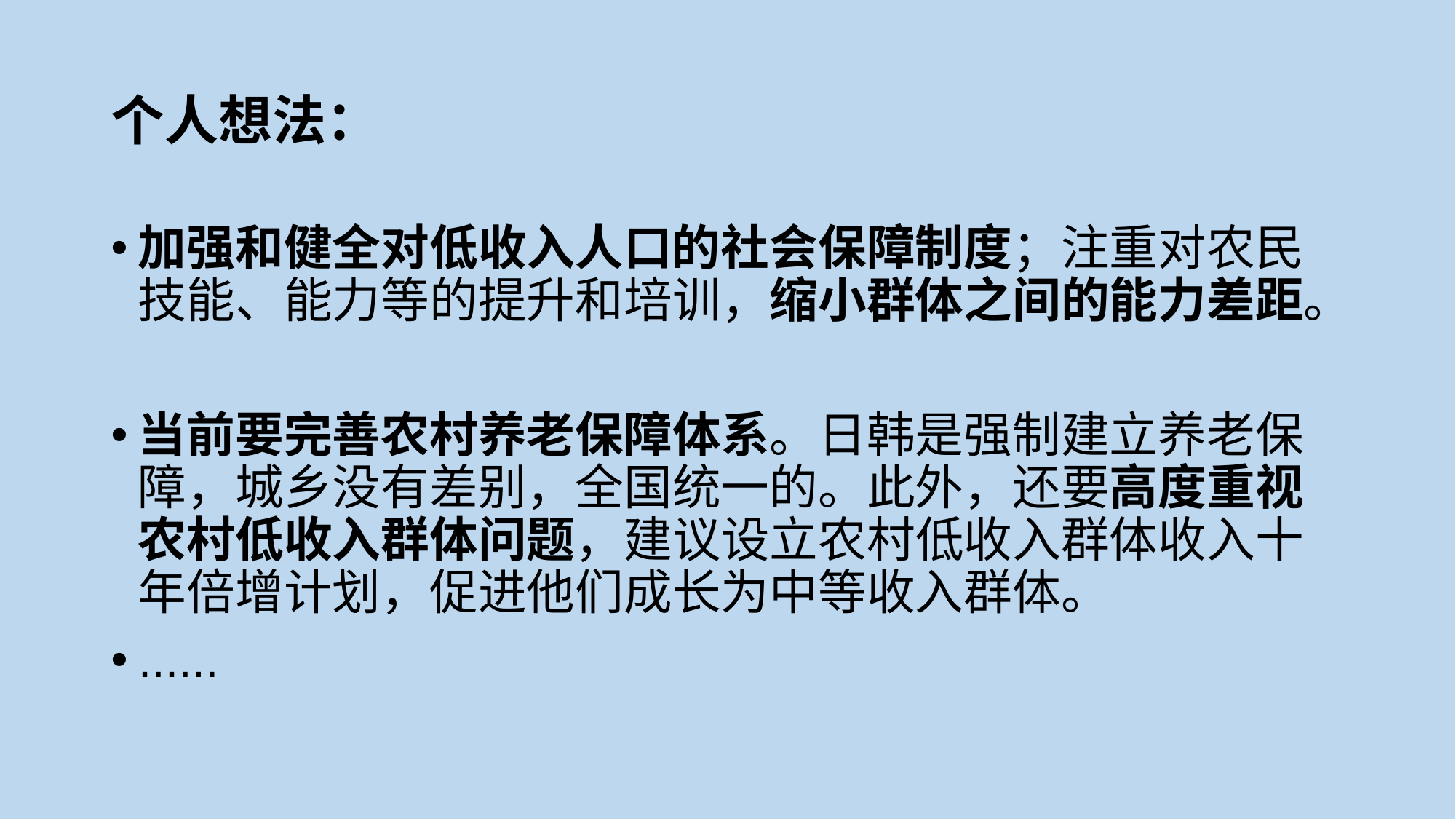

# 个人想法：
加强和健全对低收入人口的社会保障制度；注重对农民技能、能力等的提升和培训，缩小群体之间的能力差距。

当前要完善农村养老保障体系。日韩是强制建立养老保障，城乡没有差别，全国统一的。此外，还要高度重视农村低收入群体问题，建议设立农村低收入群体收入十年倍增计划，促进他们成长为中等收入群体。
......